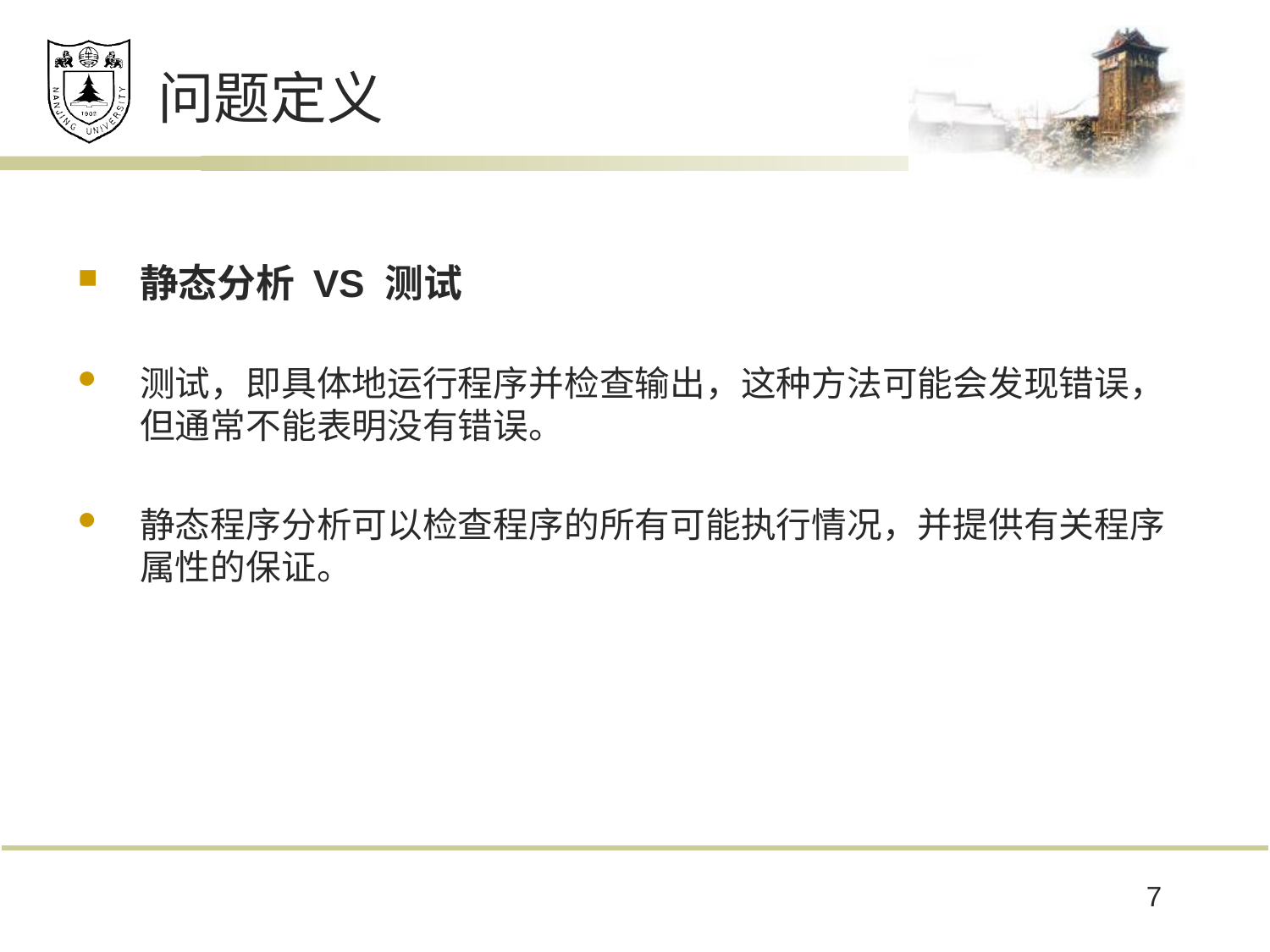

# 问题定义

静态分析 VS 测试

测试，即具体地运行程序并检查输出，这种方法可能会发现错误，但通常不能表明没有错误。

静态程序分析可以检查程序的所有可能执行情况，并提供有关程序属性的保证。

7